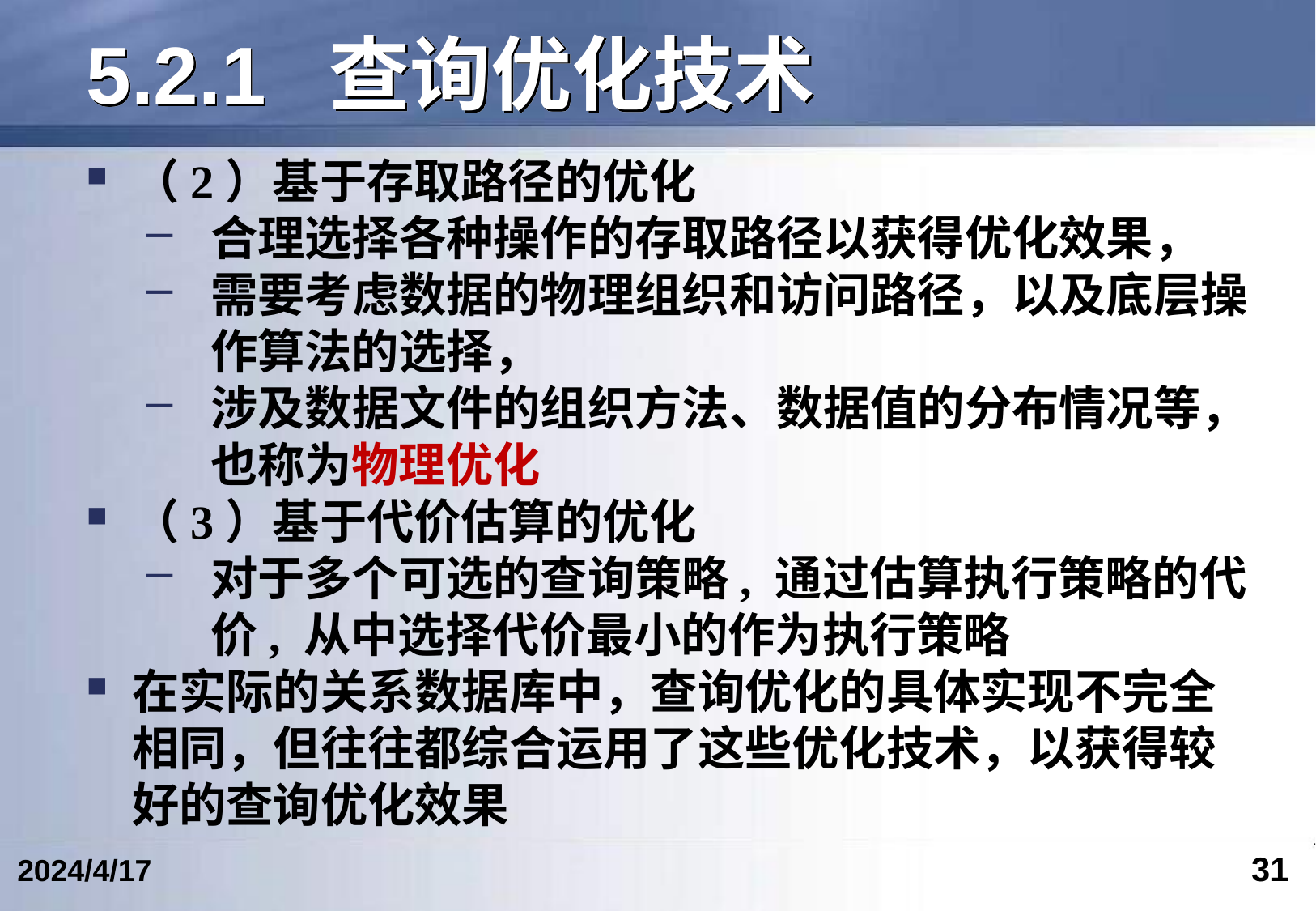

# 5.2.1	查询优化技术
（2）基于存取路径的优化
合理选择各种操作的存取路径以获得优化效果，
需要考虑数据的物理组织和访问路径，以及底层操作算法的选择，
涉及数据文件的组织方法、数据值的分布情况等，也称为物理优化
（3）基于代价估算的优化
对于多个可选的查询策略, 通过估算执行策略的代价, 从中选择代价最小的作为执行策略
在实际的关系数据库中，查询优化的具体实现不完全相同，但往往都综合运用了这些优化技术，以获得较好的查询优化效果
31
2024/4/17